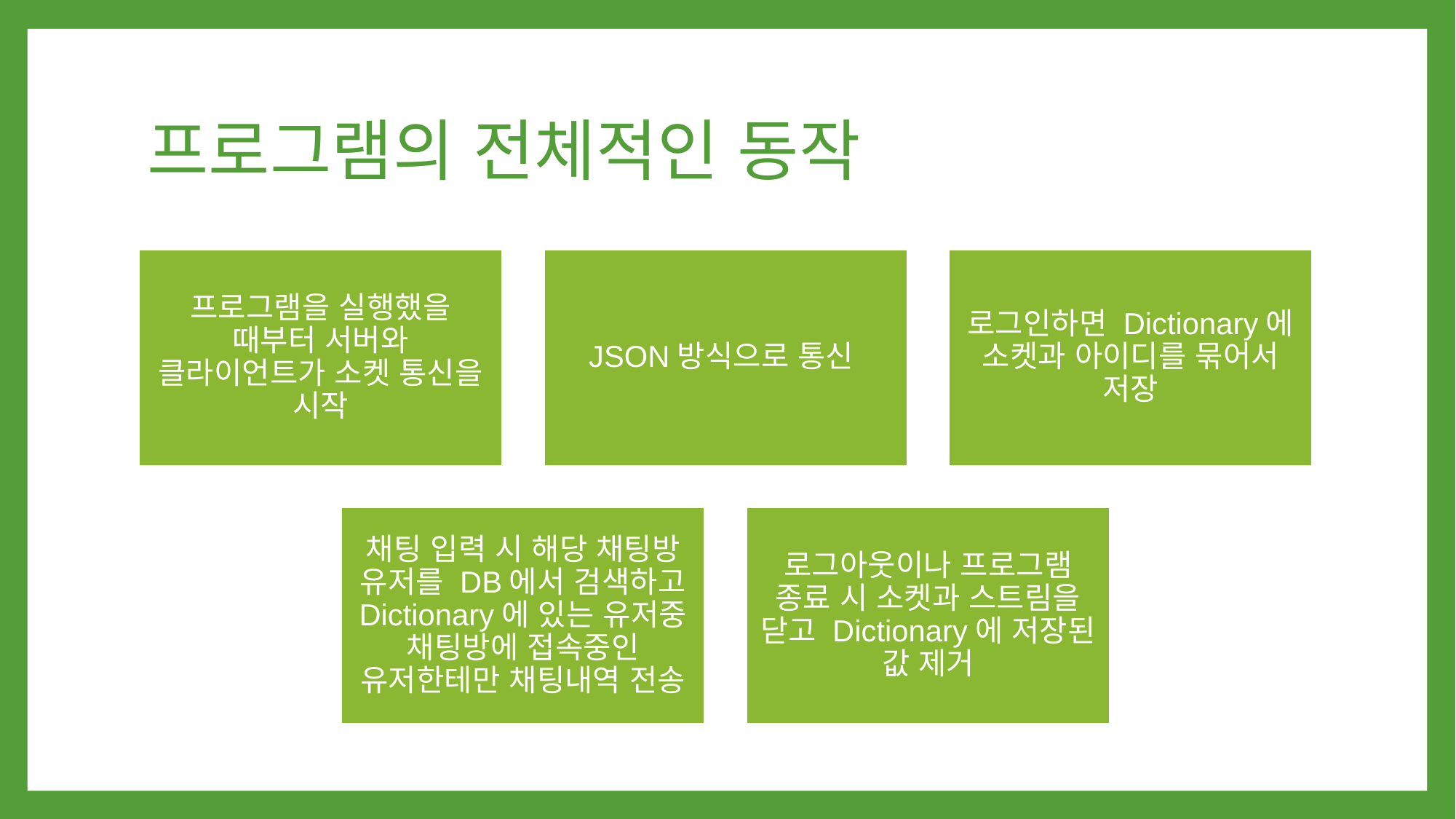

# 프로그램의 전체적인 동작
프로그램을 실행했을 때부터 서버와 클라이언트가 소켓 통신을 시작
JSON방식으로 통신
로그인하면 Dictionary에 소켓과 아이디를 묶어서 저장
채팅 입력 시 해당 채팅방 유저를 DB에서 검색하고 Dictionary에 있는 유저중 채팅방에 접속중인 유저한테만 채팅내역 전송
로그아웃이나 프로그램 종료 시 소켓과 스트림을 닫고 Dictionary에 저장된 값 제거